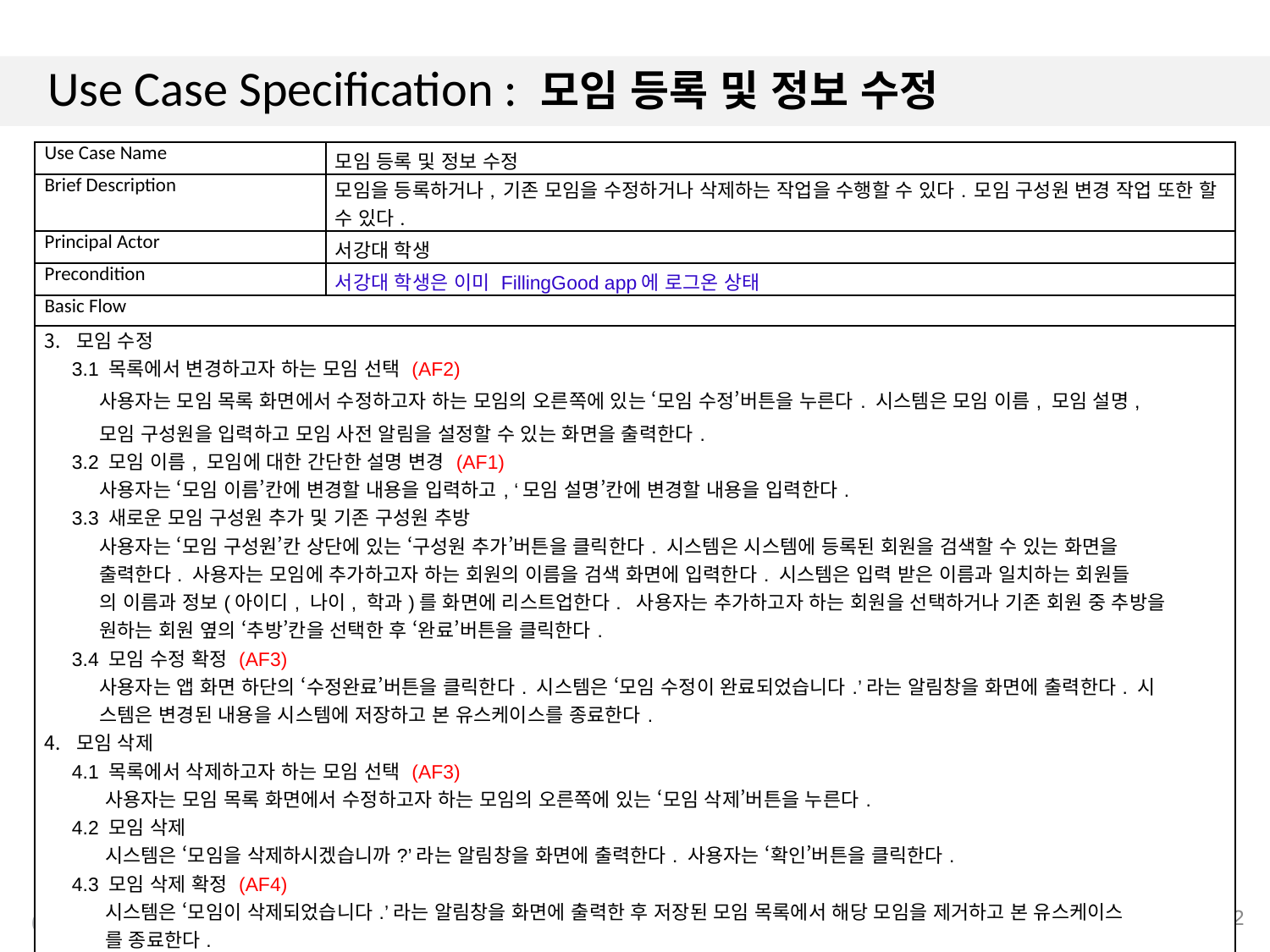

# Use Case Specification : 모임 등록 및 정보 수정
| Use Case Name | 모임 등록 및 정보 수정 |
| --- | --- |
| Brief Description | 모임을 등록하거나, 기존 모임을 수정하거나 삭제하는 작업을 수행할 수 있다. 모임 구성원 변경 작업 또한 할 수 있다. |
| Principal Actor | 서강대 학생 |
| Precondition | 서강대 학생은 이미 FillingGood app에 로그온 상태 |
| Basic Flow |  |
| 모임 수정 3.1 목록에서 변경하고자 하는 모임 선택 (AF2) 사용자는 모임 목록 화면에서 수정하고자 하는 모임의 오른쪽에 있는 ‘모임 수정’버튼을 누른다. 시스템은 모임 이름, 모임 설명, 모임 구성원을 입력하고 모임 사전 알림을 설정할 수 있는 화면을 출력한다. 3.2 모임 이름, 모임에 대한 간단한 설명 변경 (AF1) 사용자는 ‘모임 이름’칸에 변경할 내용을 입력하고, ‘모임 설명’칸에 변경할 내용을 입력한다. 3.3 새로운 모임 구성원 추가 및 기존 구성원 추방 사용자는 ‘모임 구성원’칸 상단에 있는 ‘구성원 추가’버튼을 클릭한다. 시스템은 시스템에 등록된 회원을 검색할 수 있는 화면을 출력한다. 사용자는 모임에 추가하고자 하는 회원의 이름을 검색 화면에 입력한다. 시스템은 입력 받은 이름과 일치하는 회원들 의 이름과 정보(아이디, 나이, 학과)를 화면에 리스트업한다. 사용자는 추가하고자 하는 회원을 선택하거나 기존 회원 중 추방을 원하는 회원 옆의 ‘추방’칸을 선택한 후 ‘완료’버튼을 클릭한다. 3.4 모임 수정 확정 (AF3) 사용자는 앱 화면 하단의 ‘수정완료’버튼을 클릭한다. 시스템은 ‘모임 수정이 완료되었습니다.’라는 알림창을 화면에 출력한다. 시 스템은 변경된 내용을 시스템에 저장하고 본 유스케이스를 종료한다. 모임 삭제 4.1 목록에서 삭제하고자 하는 모임 선택 (AF3) 사용자는 모임 목록 화면에서 수정하고자 하는 모임의 오른쪽에 있는 ‘모임 삭제’버튼을 누른다. 4.2 모임 삭제 시스템은 ‘모임을 삭제하시겠습니까?’라는 알림창을 화면에 출력한다. 사용자는 ‘확인’버튼을 클릭한다. 4.3 모임 삭제 확정 (AF4) 시스템은 ‘모임이 삭제되었습니다.’라는 알림창을 화면에 출력한 후 저장된 모임 목록에서 해당 모임을 제거하고 본 유스케이스 를 종료한다. |  |
12